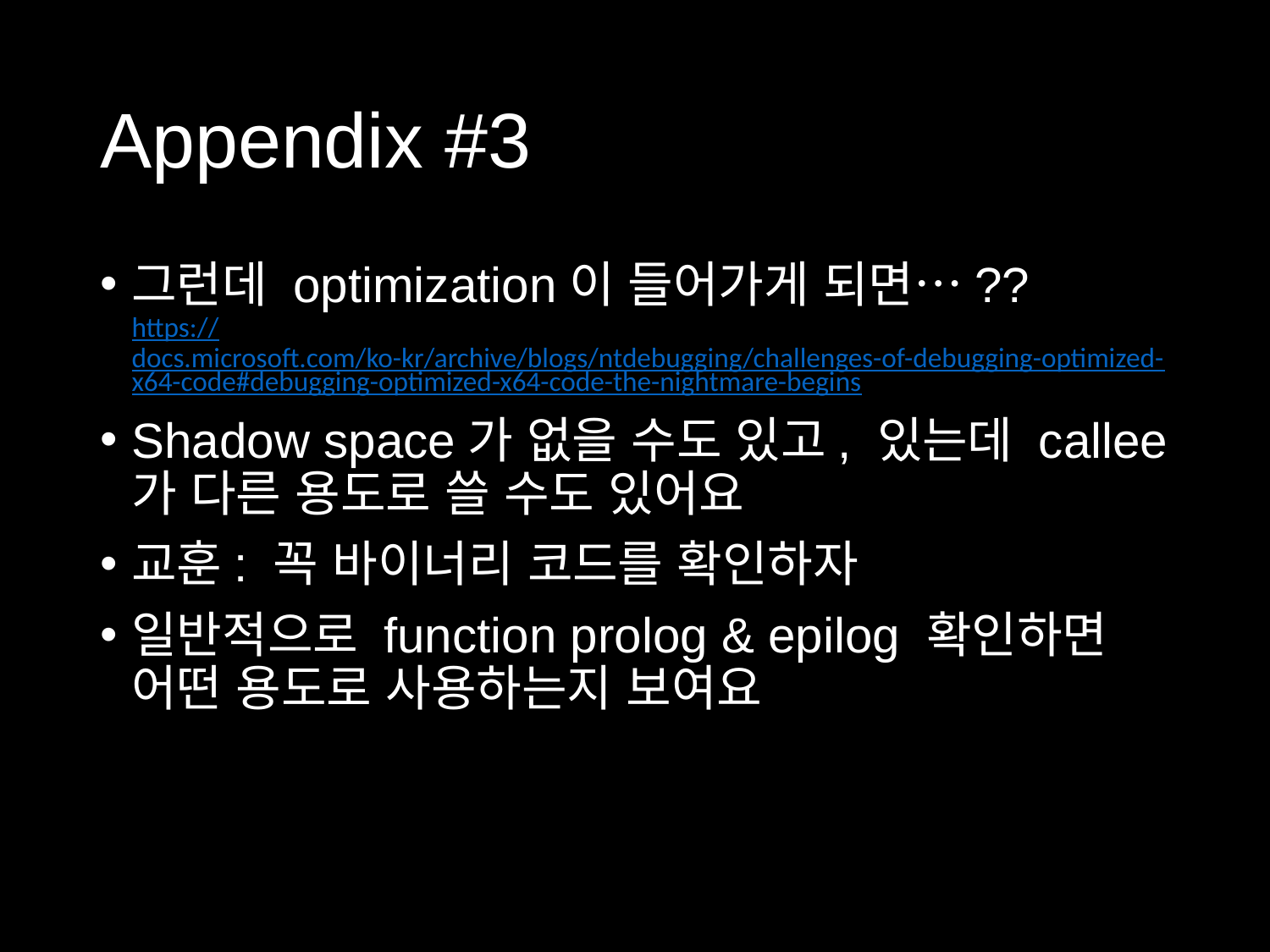

# Appendix #3
그런데 optimization이 들어가게 되면…??
https://docs.microsoft.com/ko-kr/archive/blogs/ntdebugging/challenges-of-debugging-optimized-x64-code#debugging-optimized-x64-code-the-nightmare-begins
Shadow space가 없을 수도 있고, 있는데 callee가 다른 용도로 쓸 수도 있어요
교훈: 꼭 바이너리 코드를 확인하자
일반적으로 function prolog & epilog 확인하면 어떤 용도로 사용하는지 보여요